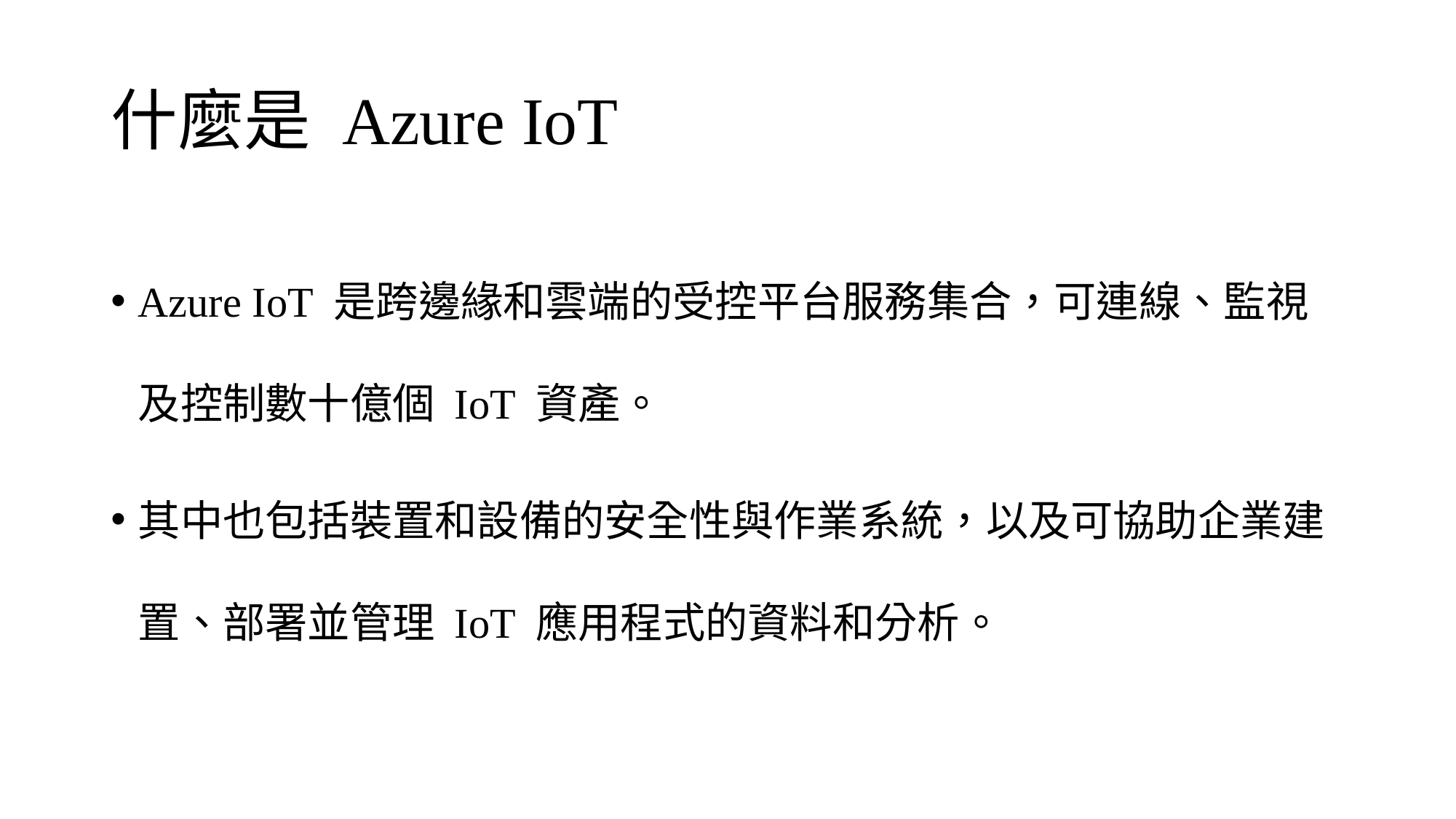

# 什麼是 Azure IoT
Azure IoT 是跨邊緣和雲端的受控平台服務集合，可連線、監視及控制數十億個 IoT 資產。
其中也包括裝置和設備的安全性與作業系統，以及可協助企業建置、部署並管理 IoT 應用程式的資料和分析。